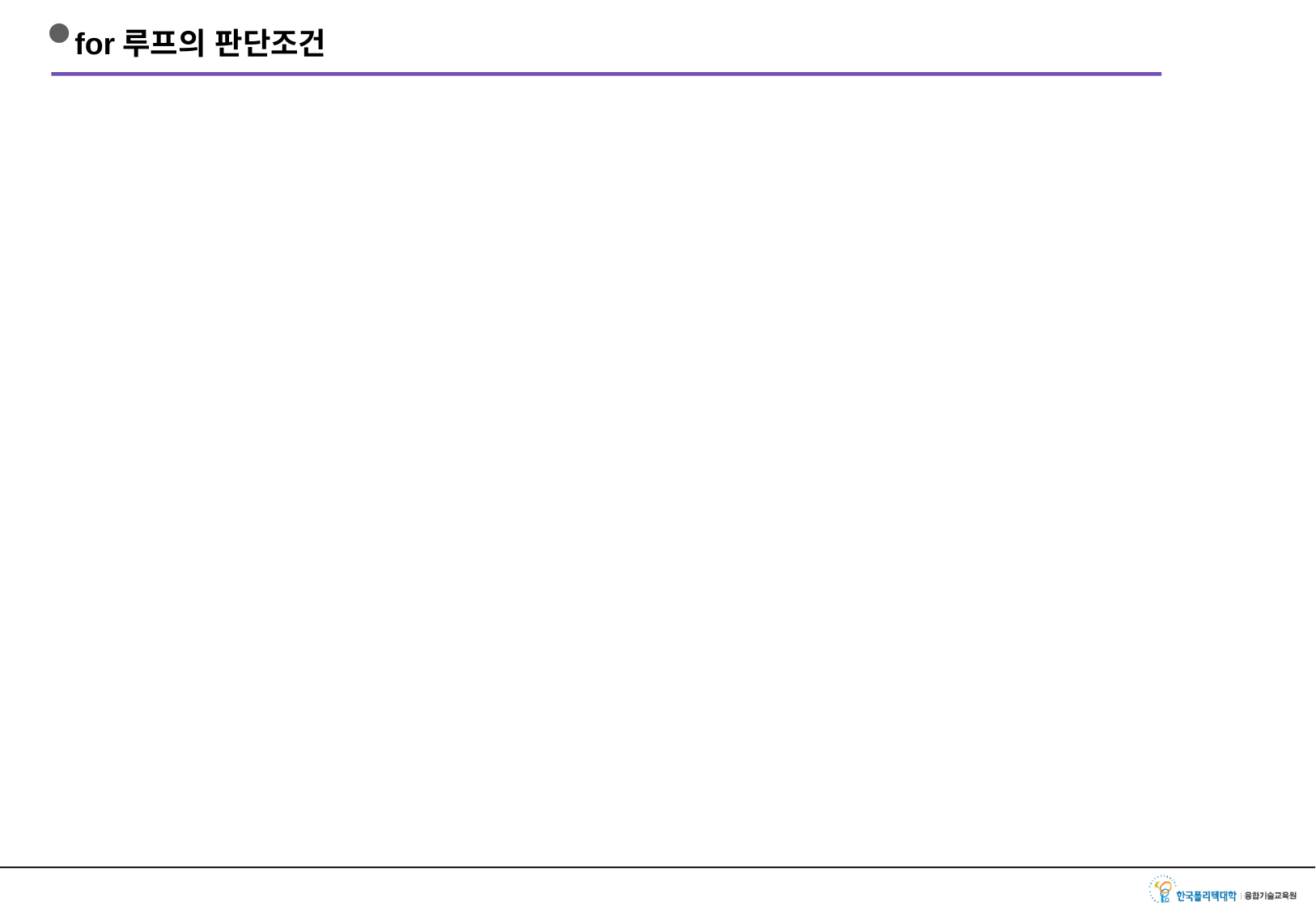

# for루프의 판단조건
루프의 실행 여부를 true/false로 판단해서 실행하도록 하는 구문

판단 조건에 들어가는 부분은 무조건 true/false의 결과만이 중요할 뿐 다른 것은 중요하지 않다.

생략해 주면 무조건 실행되는 구문

무한루프